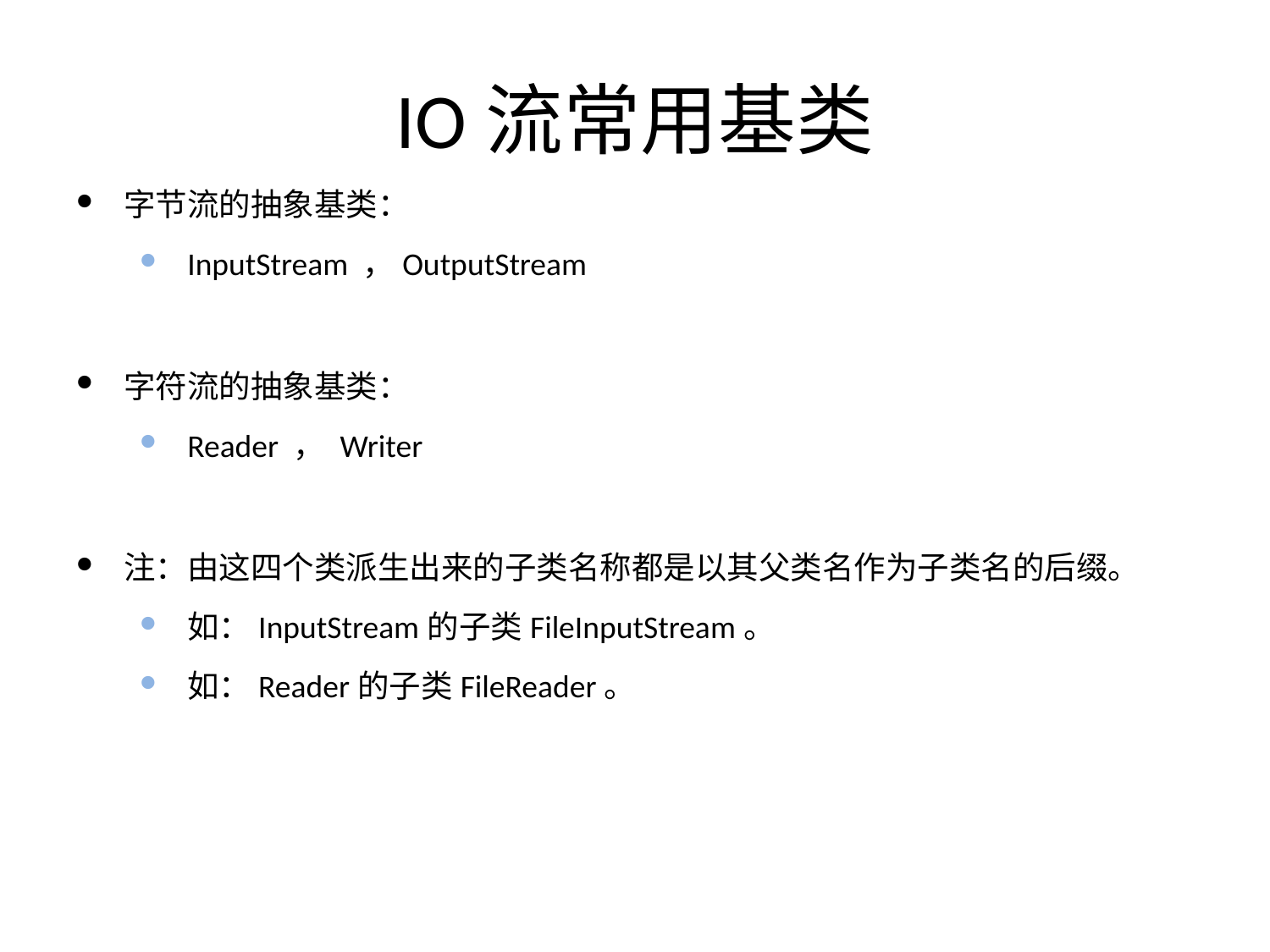

# IO流常用基类
字节流的抽象基类：
InputStream ，OutputStream

字符流的抽象基类：
Reader ， Writer

注：由这四个类派生出来的子类名称都是以其父类名作为子类名的后缀。
如：InputStream的子类FileInputStream。
如：Reader的子类FileReader。